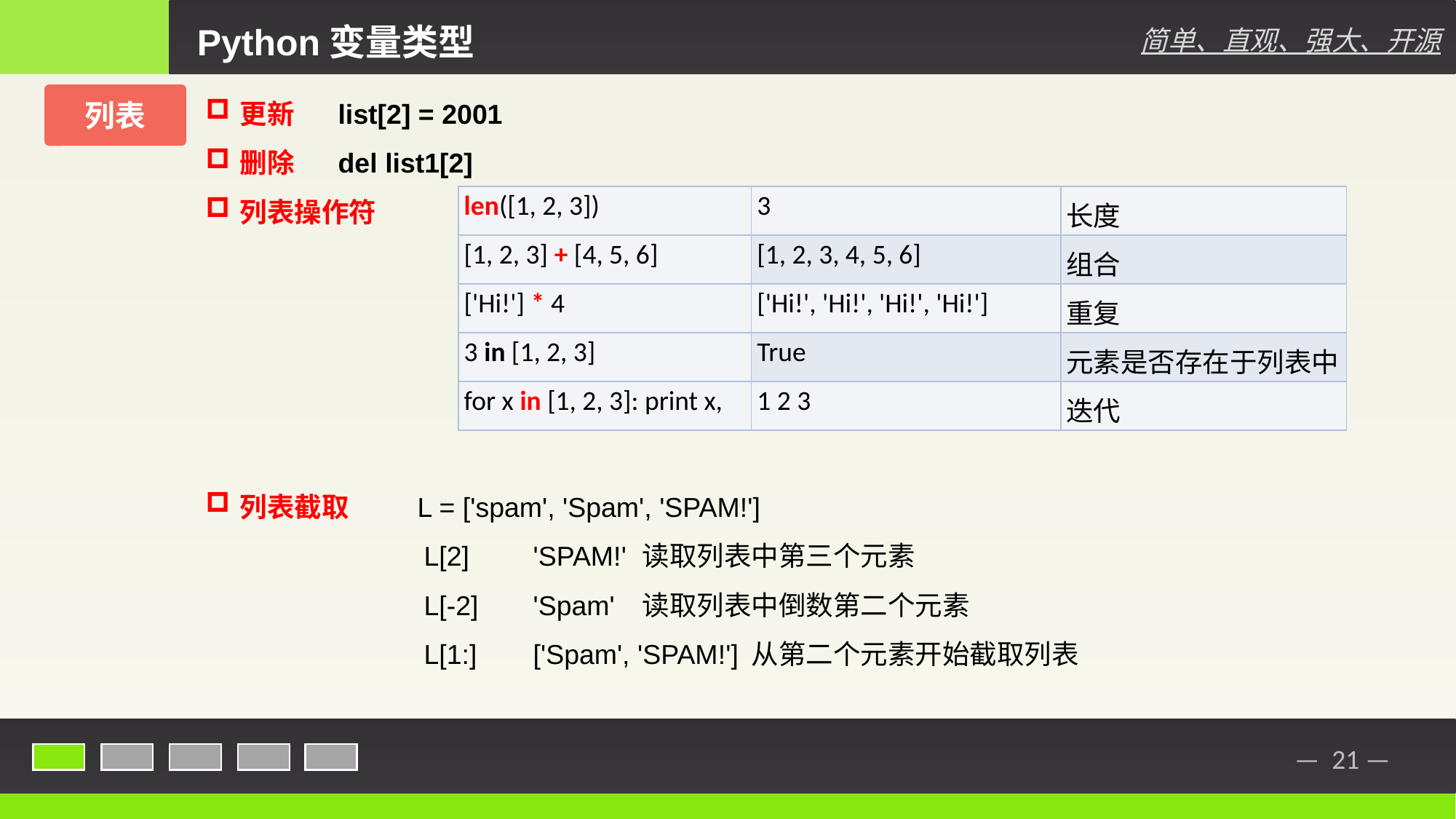

Python变量类型
简单、直观、强大、开源
更新      list[2] = 2001
删除      del list1[2]
列表操作符

列表截取          L = ['spam', 'Spam', 'SPAM!']
L[2]	'SPAM!'	读取列表中第三个元素
L[-2]	'Spam'	读取列表中倒数第二个元素
L[1:]	['Spam', 'SPAM!']	从第二个元素开始截取列表

列表
| len([1, 2, 3]) | 3 | 长度 |
| --- | --- | --- |
| [1, 2, 3] + [4, 5, 6] | [1, 2, 3, 4, 5, 6] | 组合 |
| ['Hi!'] \* 4 | ['Hi!', 'Hi!', 'Hi!', 'Hi!'] | 重复 |
| 3 in [1, 2, 3] | True | 元素是否存在于列表中 |
| for x in [1, 2, 3]: print x, | 1 2 3 | 迭代 |